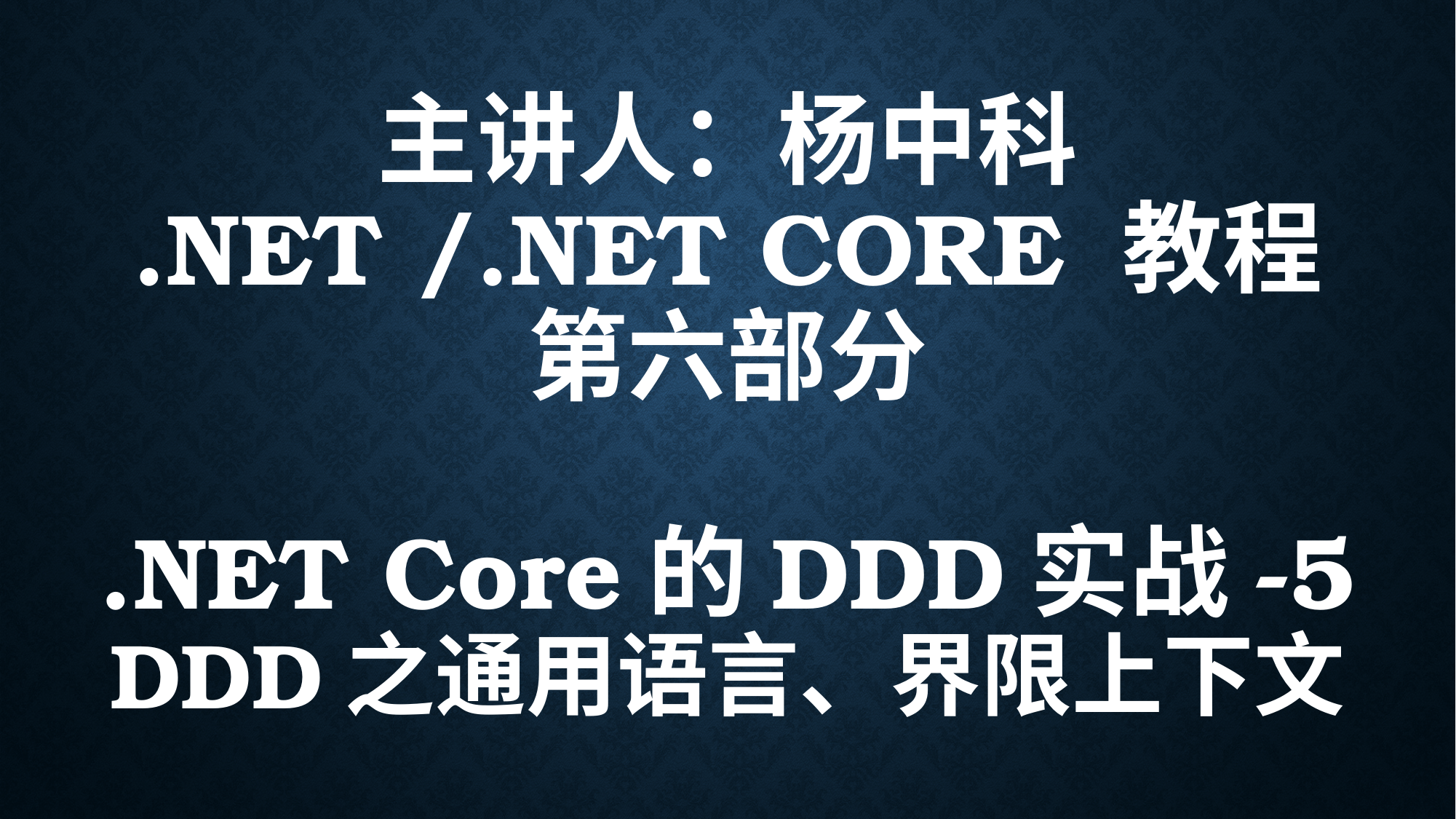

# 主讲人：杨中科 .NET /.NET Core 教程 第六部分 .NET Core的DDD实战-5 DDD之通用语言、界限上下文